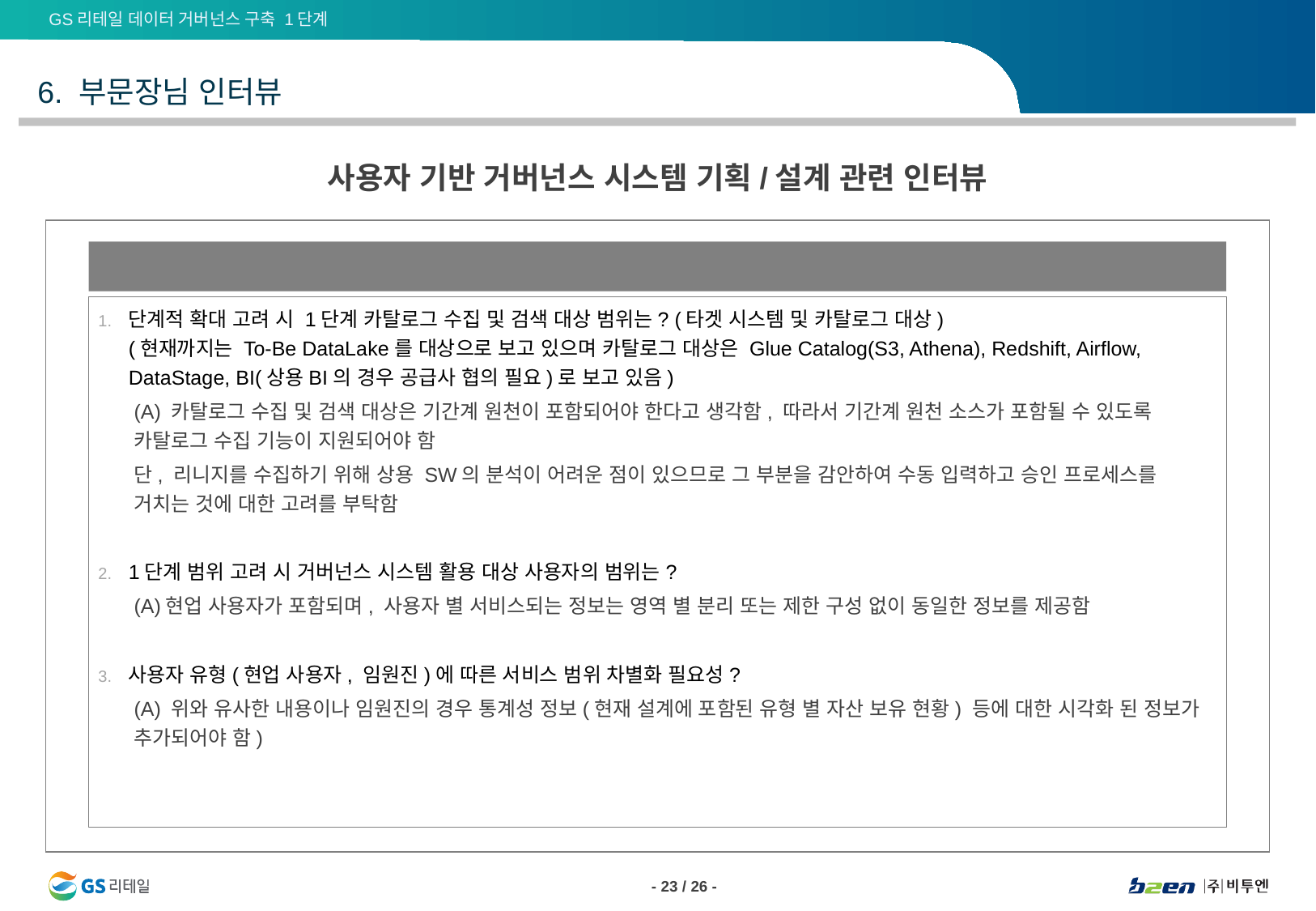

6. 부문장님 인터뷰
사용자 기반 거버넌스 시스템 기획/설계 관련 인터뷰

A. 서비스 및 사용자 범위
단계적 확대 고려 시 1단계 카탈로그 수집 및 검색 대상 범위는? (타겟 시스템 및 카탈로그 대상)
(현재까지는 To-Be DataLake를 대상으로 보고 있으며 카탈로그 대상은 Glue Catalog(S3, Athena), Redshift, Airflow, DataStage, BI(상용BI의 경우 공급사 협의 필요)로 보고 있음)
(A) 카탈로그 수집 및 검색 대상은 기간계 원천이 포함되어야 한다고 생각함, 따라서 기간계 원천 소스가 포함될 수 있도록 카탈로그 수집 기능이 지원되어야 함
단, 리니지를 수집하기 위해 상용 SW의 분석이 어려운 점이 있으므로 그 부분을 감안하여 수동 입력하고 승인 프로세스를 거치는 것에 대한 고려를 부탁함

1단계 범위 고려 시 거버넌스 시스템 활용 대상 사용자의 범위는?
(A)현업 사용자가 포함되며, 사용자 별 서비스되는 정보는 영역 별 분리 또는 제한 구성 없이 동일한 정보를 제공함

사용자 유형(현업 사용자, 임원진)에 따른 서비스 범위 차별화 필요성?
(A) 위와 유사한 내용이나 임원진의 경우 통계성 정보(현재 설계에 포함된 유형 별 자산 보유 현황) 등에 대한 시각화 된 정보가 추가되어야 함)